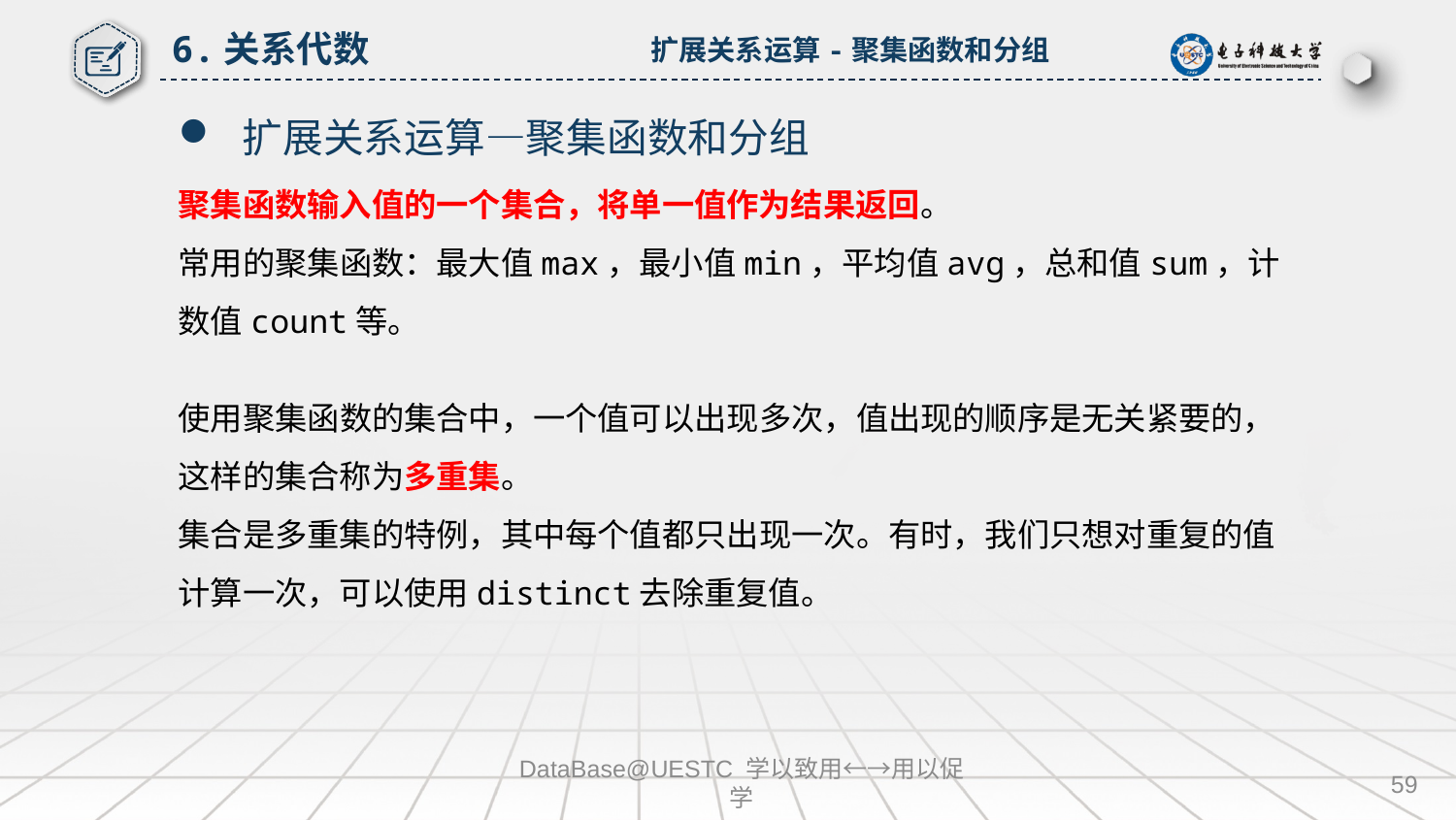

6.关系代数
扩展关系运算-聚集函数和分组
 扩展关系运算—聚集函数和分组

聚集函数输入值的一个集合，将单一值作为结果返回。
常用的聚集函数：最大值max，最小值min，平均值avg，总和值sum，计数值count等。

使用聚集函数的集合中，一个值可以出现多次，值出现的顺序是无关紧要的，这样的集合称为多重集。
集合是多重集的特例，其中每个值都只出现一次。有时，我们只想对重复的值计算一次，可以使用distinct去除重复值。

DataBase@UESTC 学以致用←→用以促学
59